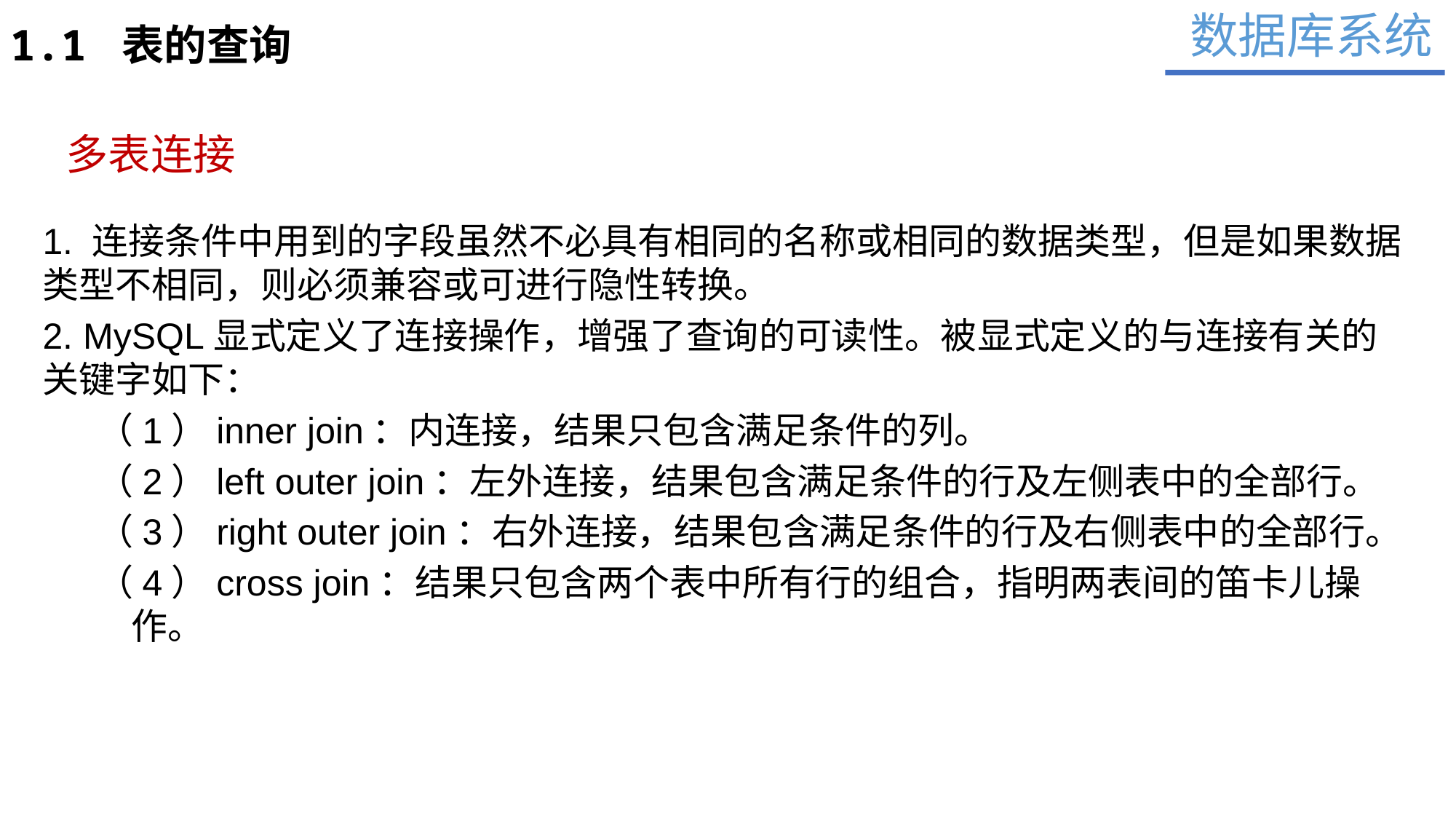

数据库系统
1.1 表的查询

多表连接
1. 连接条件中用到的字段虽然不必具有相同的名称或相同的数据类型，但是如果数据类型不相同，则必须兼容或可进行隐性转换。
2. MySQL显式定义了连接操作，增强了查询的可读性。被显式定义的与连接有关的关键字如下：
（1）inner join：内连接，结果只包含满足条件的列。
（2）left outer join：左外连接，结果包含满足条件的行及左侧表中的全部行。
（3）right outer join：右外连接，结果包含满足条件的行及右侧表中的全部行。
（4）cross join：结果只包含两个表中所有行的组合，指明两表间的笛卡儿操作。